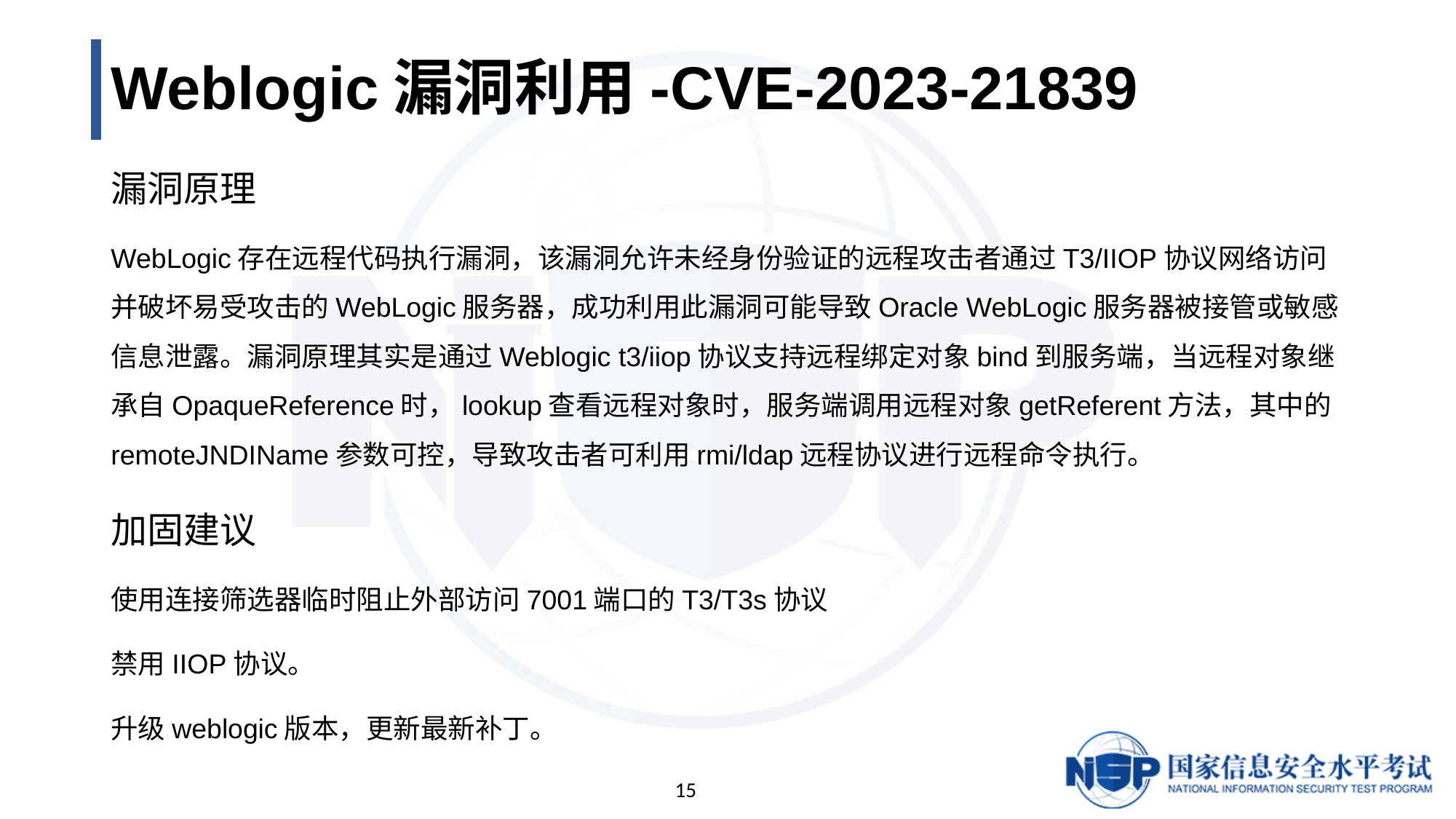

# Weblogic漏洞利用-CVE-2023-21839
漏洞原理
WebLogic存在远程代码执行漏洞，该漏洞允许未经身份验证的远程攻击者通过T3/IIOP协议网络访问并破坏易受攻击的WebLogic服务器，成功利用此漏洞可能导致Oracle WebLogic服务器被接管或敏感信息泄露。漏洞原理其实是通过Weblogic t3/iiop协议支持远程绑定对象bind到服务端，当远程对象继承自OpaqueReference时，lookup查看远程对象时，服务端调用远程对象getReferent方法，其中的remoteJNDIName参数可控，导致攻击者可利用rmi/ldap远程协议进行远程命令执行。
加固建议
使用连接筛选器临时阻止外部访问7001端口的T3/T3s协议
禁用IIOP协议。
升级weblogic版本，更新最新补丁。